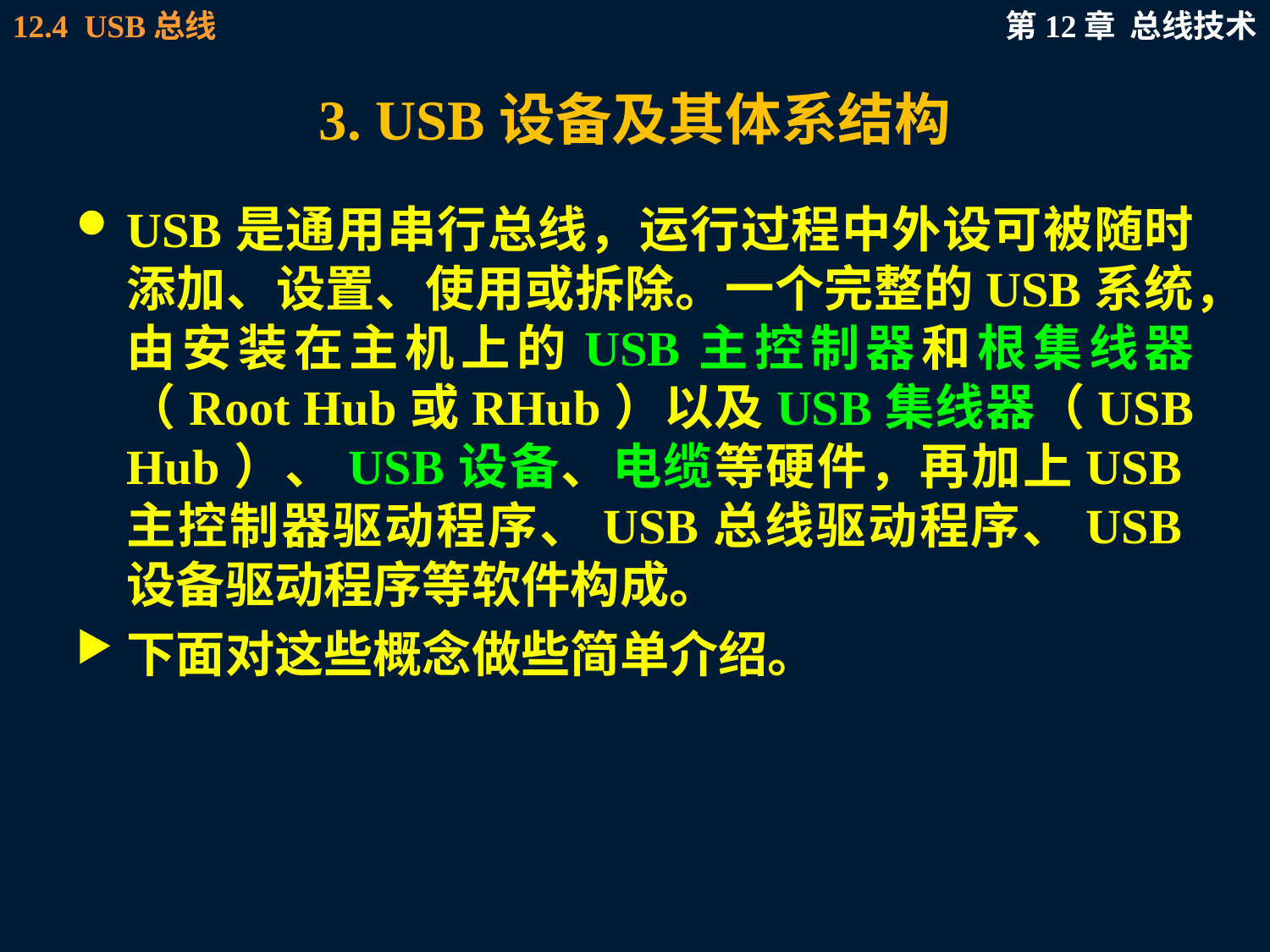

# 3. USB设备及其体系结构
USB是通用串行总线，运行过程中外设可被随时添加、设置、使用或拆除。一个完整的USB系统，由安装在主机上的USB主控制器和根集线器（Root Hub或RHub）以及USB集线器（USB Hub）、USB设备、电缆等硬件，再加上USB主控制器驱动程序、USB总线驱动程序、USB设备驱动程序等软件构成。
下面对这些概念做些简单介绍。